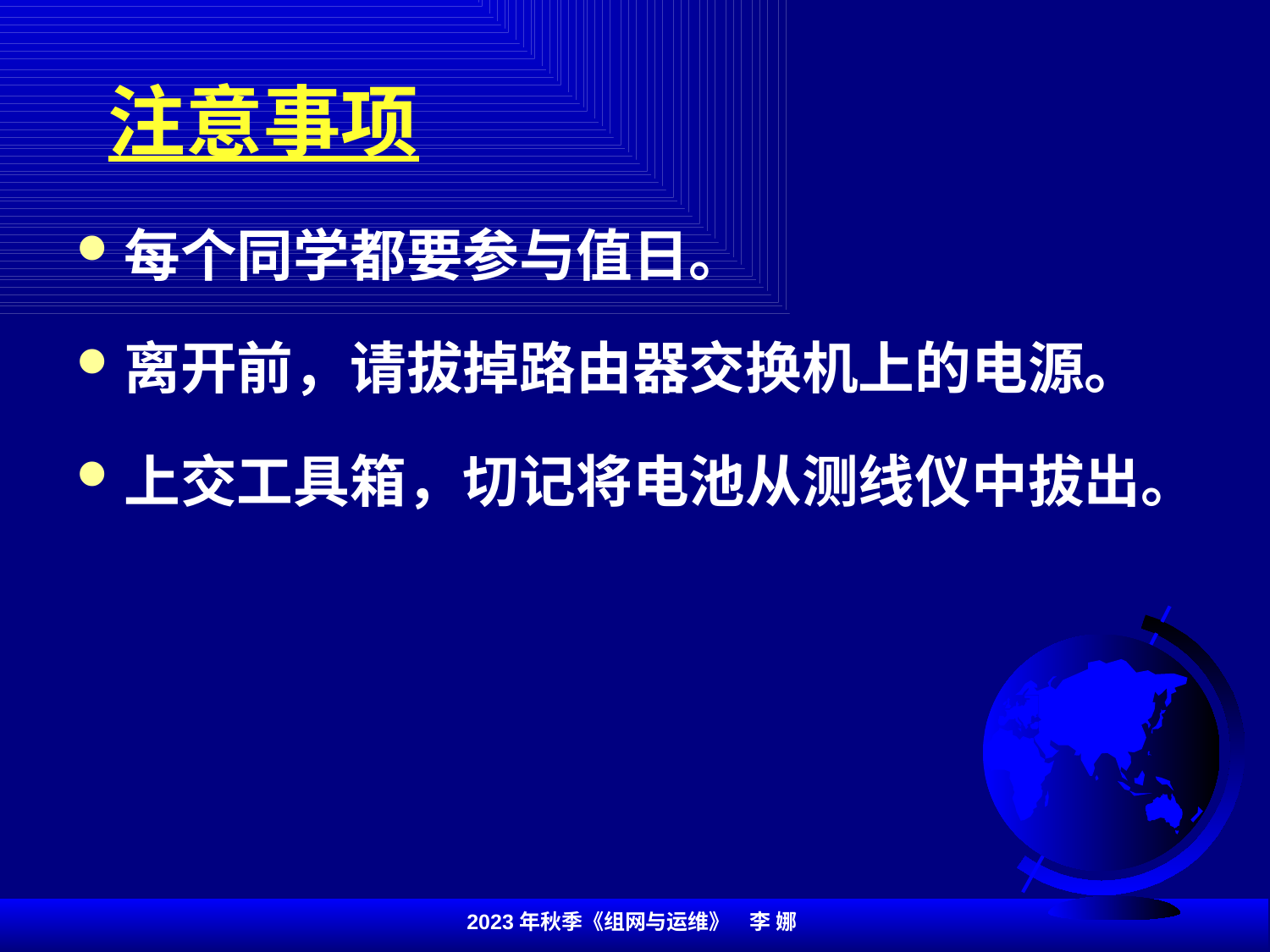

# 注意事项
每个同学都要参与值日。
离开前，请拔掉路由器交换机上的电源。
上交工具箱，切记将电池从测线仪中拔出。

2